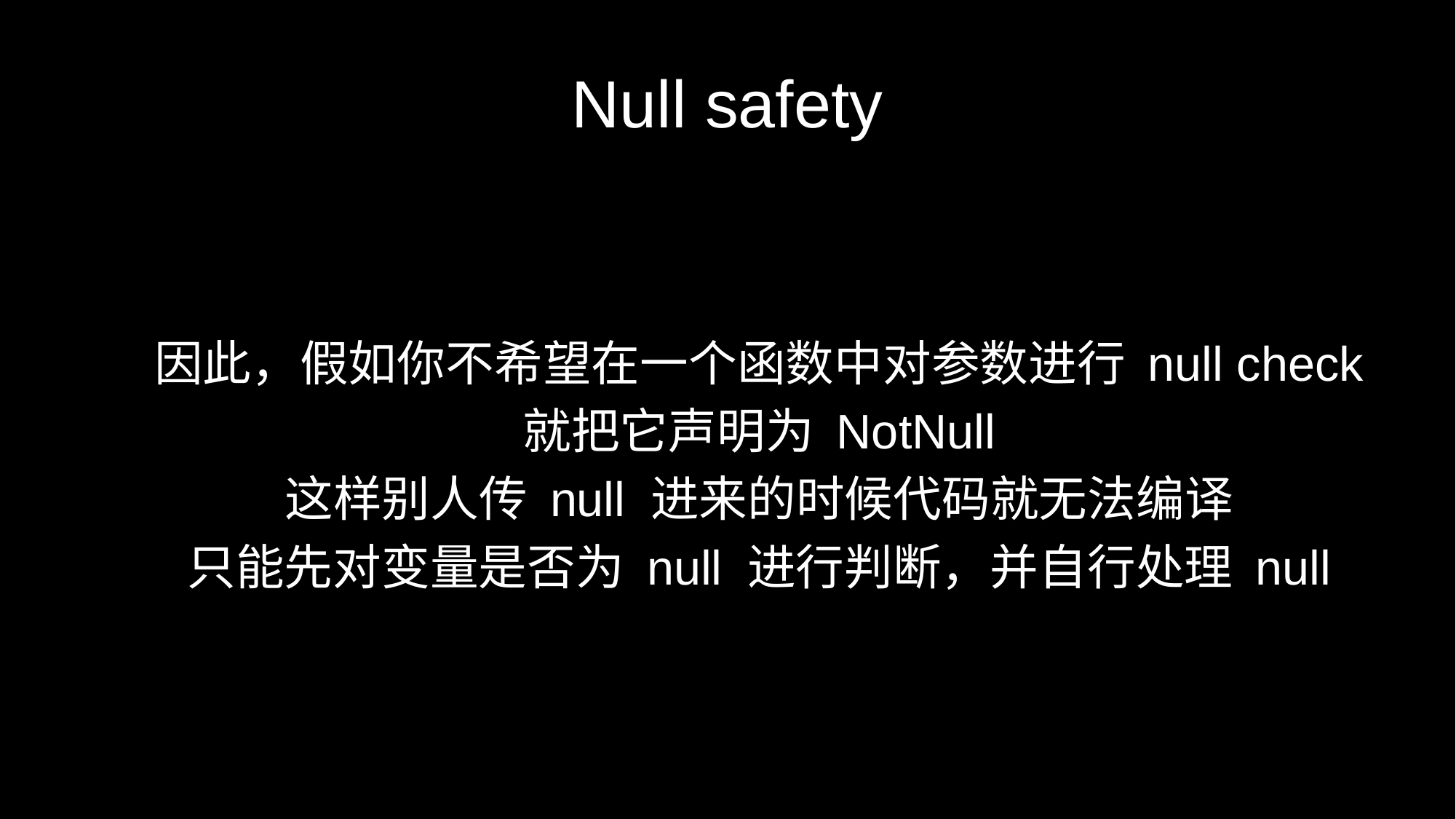

# Null safety
因此，假如你不希望在一个函数中对参数进行 null check
就把它声明为 NotNull
这样别人传 null 进来的时候代码就无法编译
只能先对变量是否为 null 进行判断，并自行处理 null